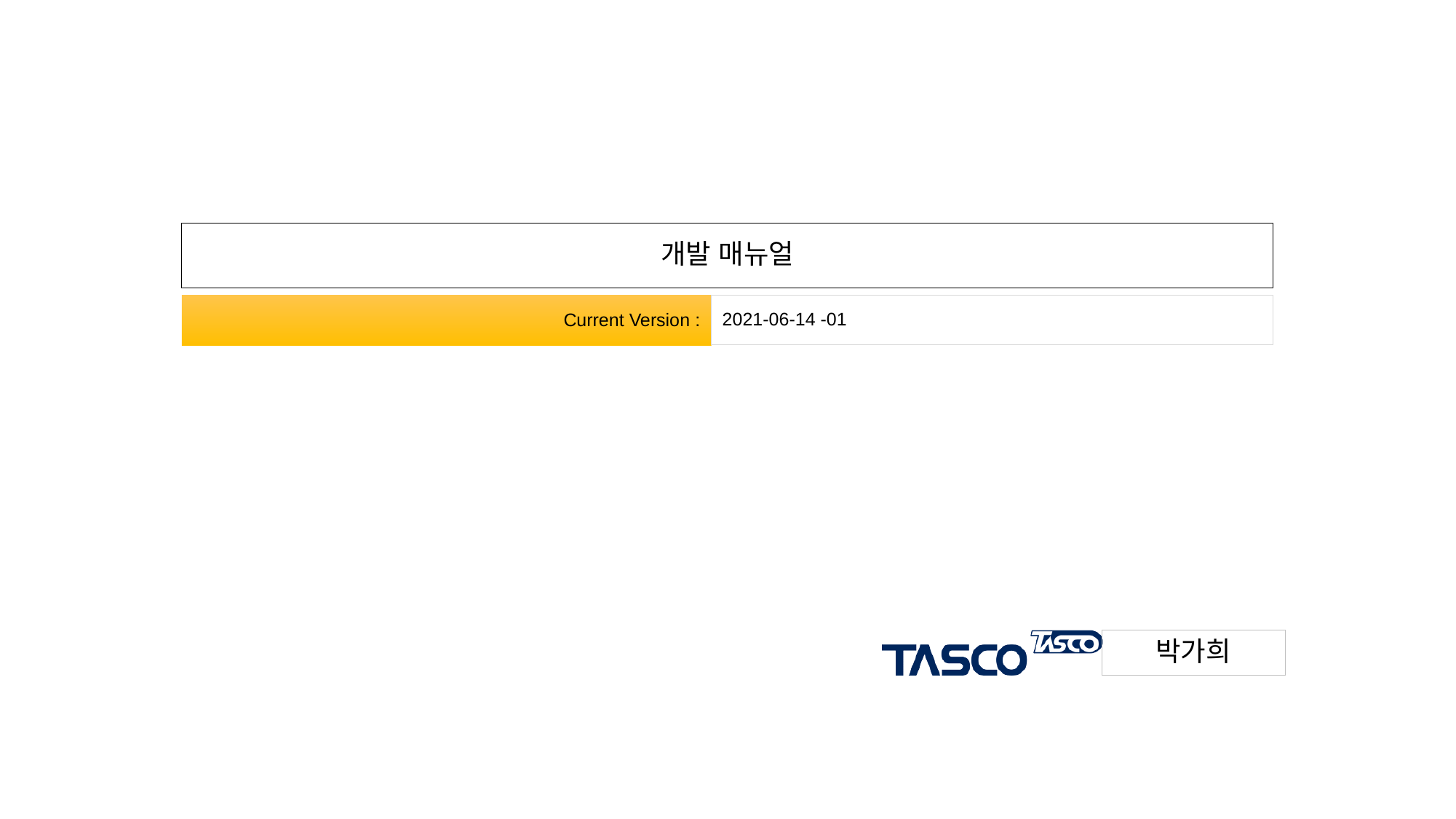

# 전자서명
개발 매뉴얼
2021-06-14 -01
박가희